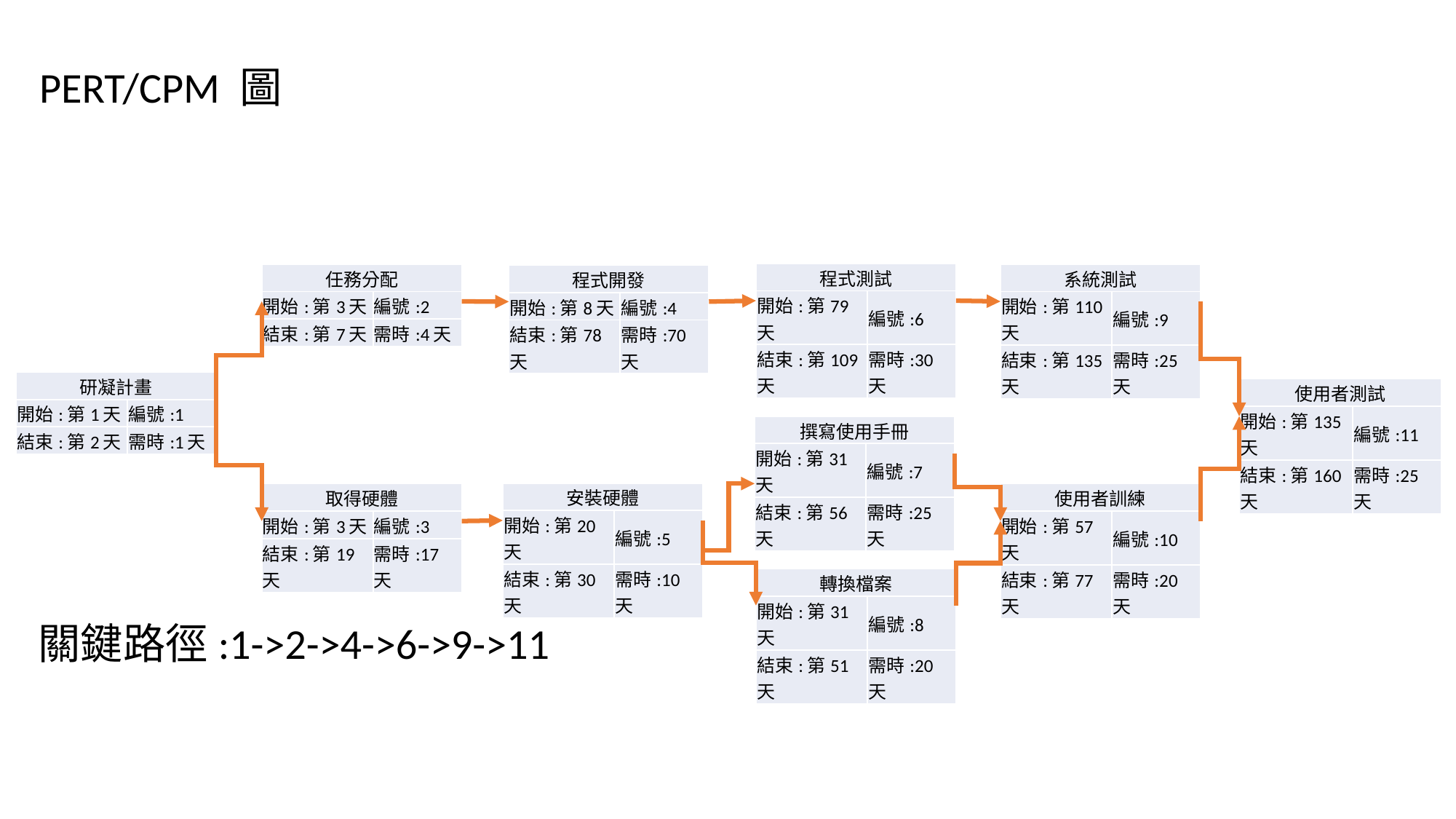

PERT/CPM 圖
| 程式測試 |  |
| --- | --- |
| 開始:第79天 | 編號:6 |
| 結束:第109天 | 需時:30天 |
| 任務分配 |  |
| --- | --- |
| 開始:第3天 | 編號:2 |
| 結束:第7天 | 需時:4天 |
| 系統測試 |  |
| --- | --- |
| 開始:第110天 | 編號:9 |
| 結束:第135天 | 需時:25天 |
| 程式開發 |  |
| --- | --- |
| 開始:第8天 | 編號:4 |
| 結束:第78天 | 需時:70天 |
| 研凝計畫 |  |
| --- | --- |
| 開始:第1天 | 編號:1 |
| 結束:第2天 | 需時:1天 |
| 使用者測試 |  |
| --- | --- |
| 開始:第135天 | 編號:11 |
| 結束:第160天 | 需時:25天 |
| 撰寫使用手冊 |  |
| --- | --- |
| 開始:第31天 | 編號:7 |
| 結束:第56天 | 需時:25天 |
| 安裝硬體 |  |
| --- | --- |
| 開始:第20天 | 編號:5 |
| 結束:第30天 | 需時:10天 |
| 使用者訓練 |  |
| --- | --- |
| 開始:第57天 | 編號:10 |
| 結束:第77天 | 需時:20天 |
| 取得硬體 |  |
| --- | --- |
| 開始:第3天 | 編號:3 |
| 結束:第19天 | 需時:17天 |
| 轉換檔案 |  |
| --- | --- |
| 開始:第31天 | 編號:8 |
| 結束:第51天 | 需時:20天 |
關鍵路徑:1->2->4->6->9->11